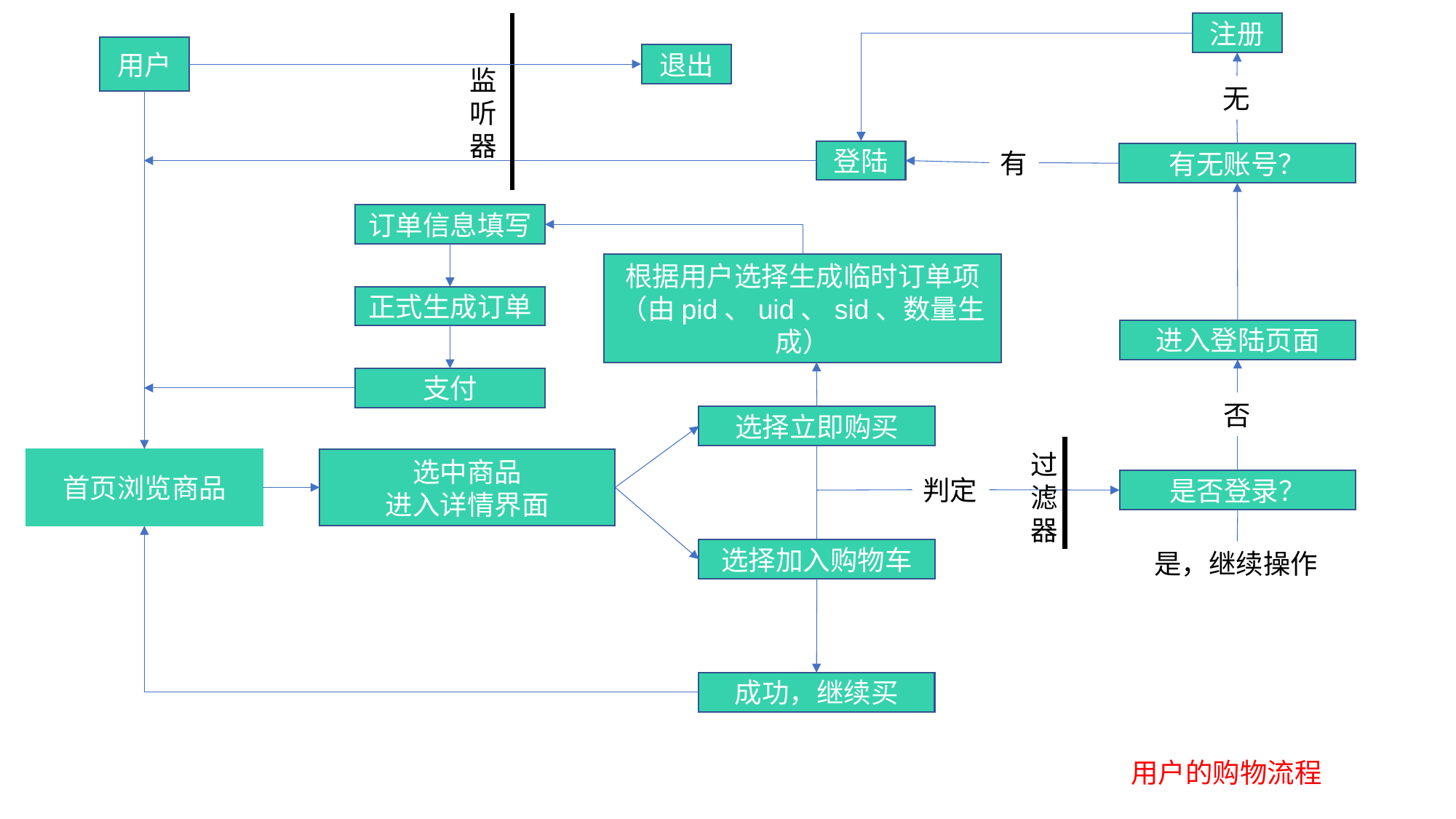

注册
用户
退出
监听器
无
登陆
有
有无账号？
订单信息填写
根据用户选择生成临时订单项（由pid、uid、sid、数量生成）
正式生成订单
进入登陆页面
支付
否
选择立即购买
过滤器
首页浏览商品
选中商品
进入详情界面
判定
是否登录？
选择加入购物车
是，继续操作
成功，继续买
用户的购物流程